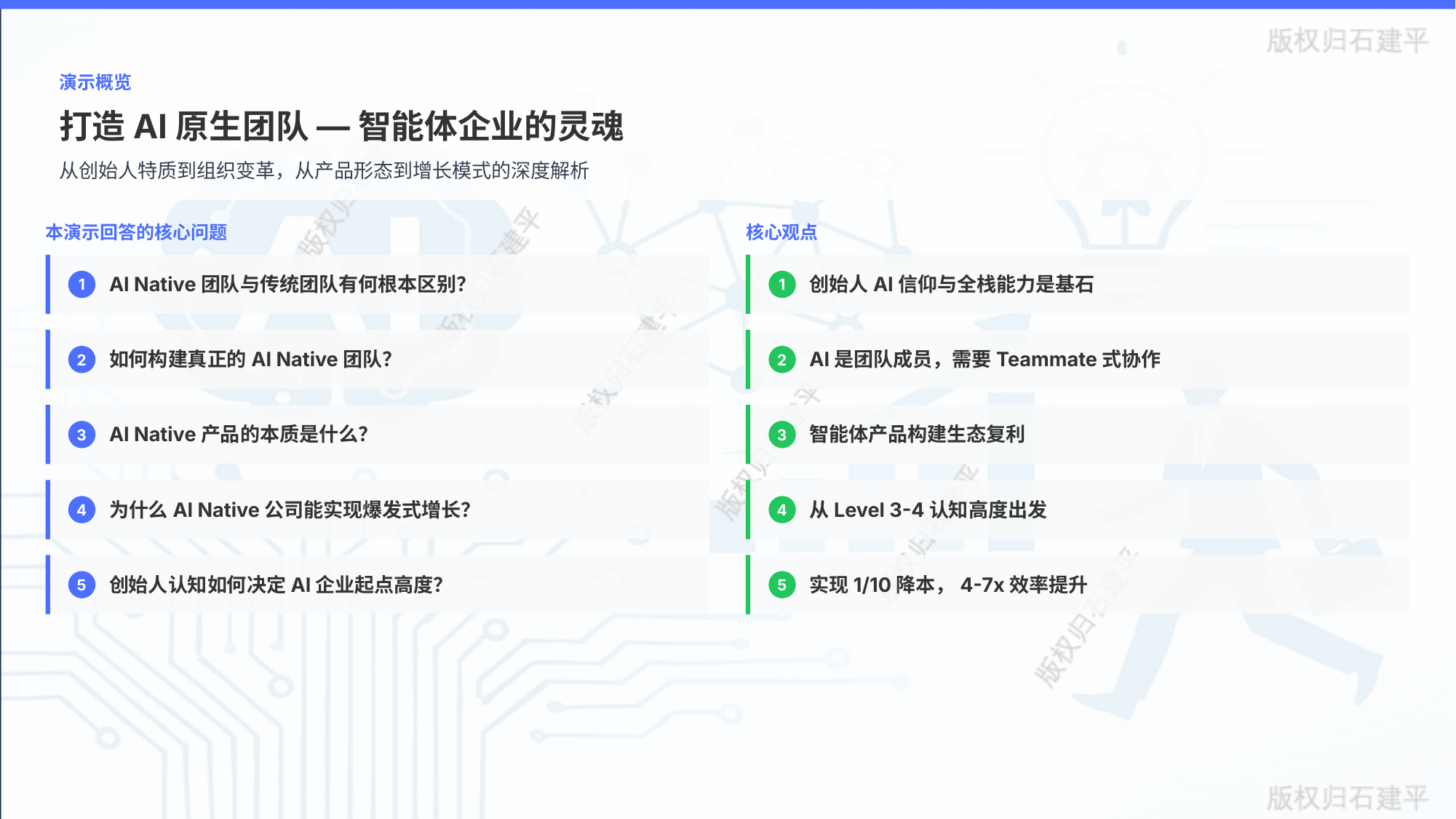

演示概览
打造AI原生团队 — 智能体企业的灵魂
从创始人特质到组织变革，从产品形态到增长模式的深度解析
本演示回答的核心问题
核心观点

AI Native团队与传统团队有何根本区别？
创始人AI信仰与全栈能力是基石
1
1

如何构建真正的AI Native团队？
AI是团队成员，需要Teammate式协作
2
2

AI Native产品的本质是什么？
智能体产品构建生态复利
3
3

为什么AI Native公司能实现爆发式增长？
从Level 3-4认知高度出发
4
4

创始人认知如何决定AI企业起点高度？
实现1/10降本，4-7x效率提升
5
5